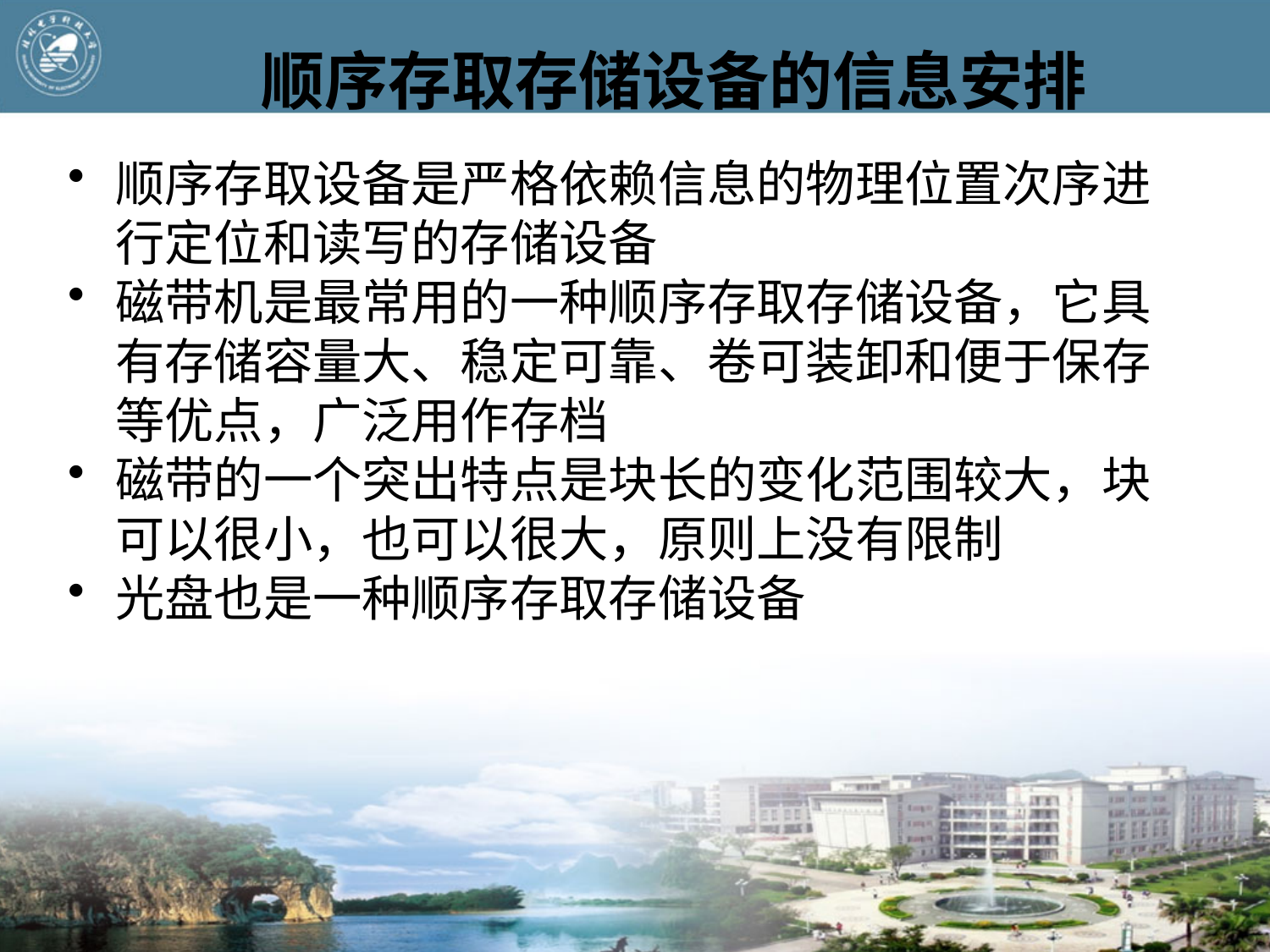

# 顺序存取存储设备的信息安排
顺序存取设备是严格依赖信息的物理位置次序进行定位和读写的存储设备
磁带机是最常用的一种顺序存取存储设备，它具有存储容量大、稳定可靠、卷可装卸和便于保存等优点，广泛用作存档
磁带的一个突出特点是块长的变化范围较大，块可以很小，也可以很大，原则上没有限制
光盘也是一种顺序存取存储设备